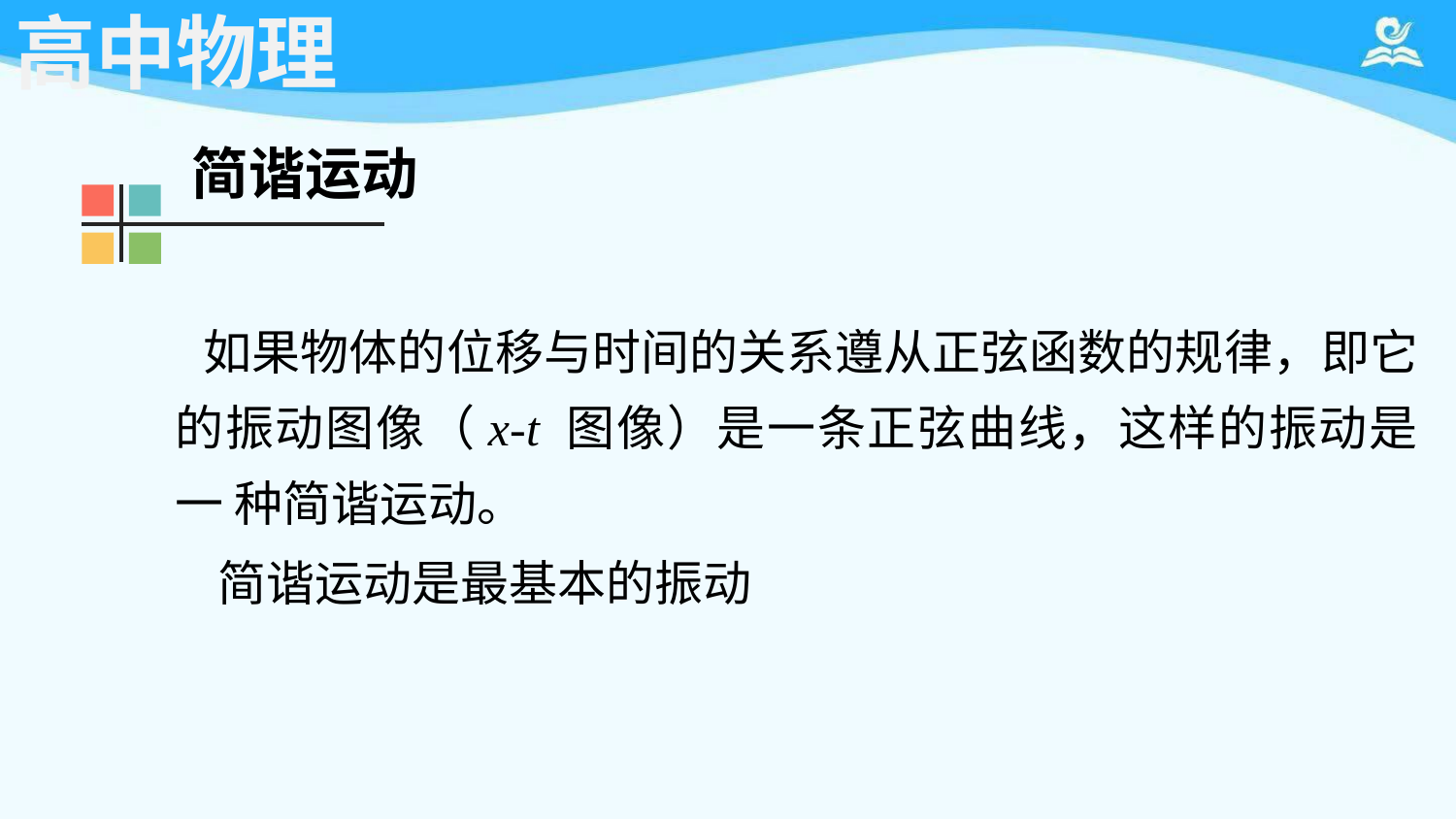

# 高中物理
简谐运动

如果物体的位移与时间的关系遵从正弦函数的规律，即它 的振动图像（x-t 图像）是一条正弦曲线，这样的振动是一 种简谐运动。
简谐运动是最基本的振动